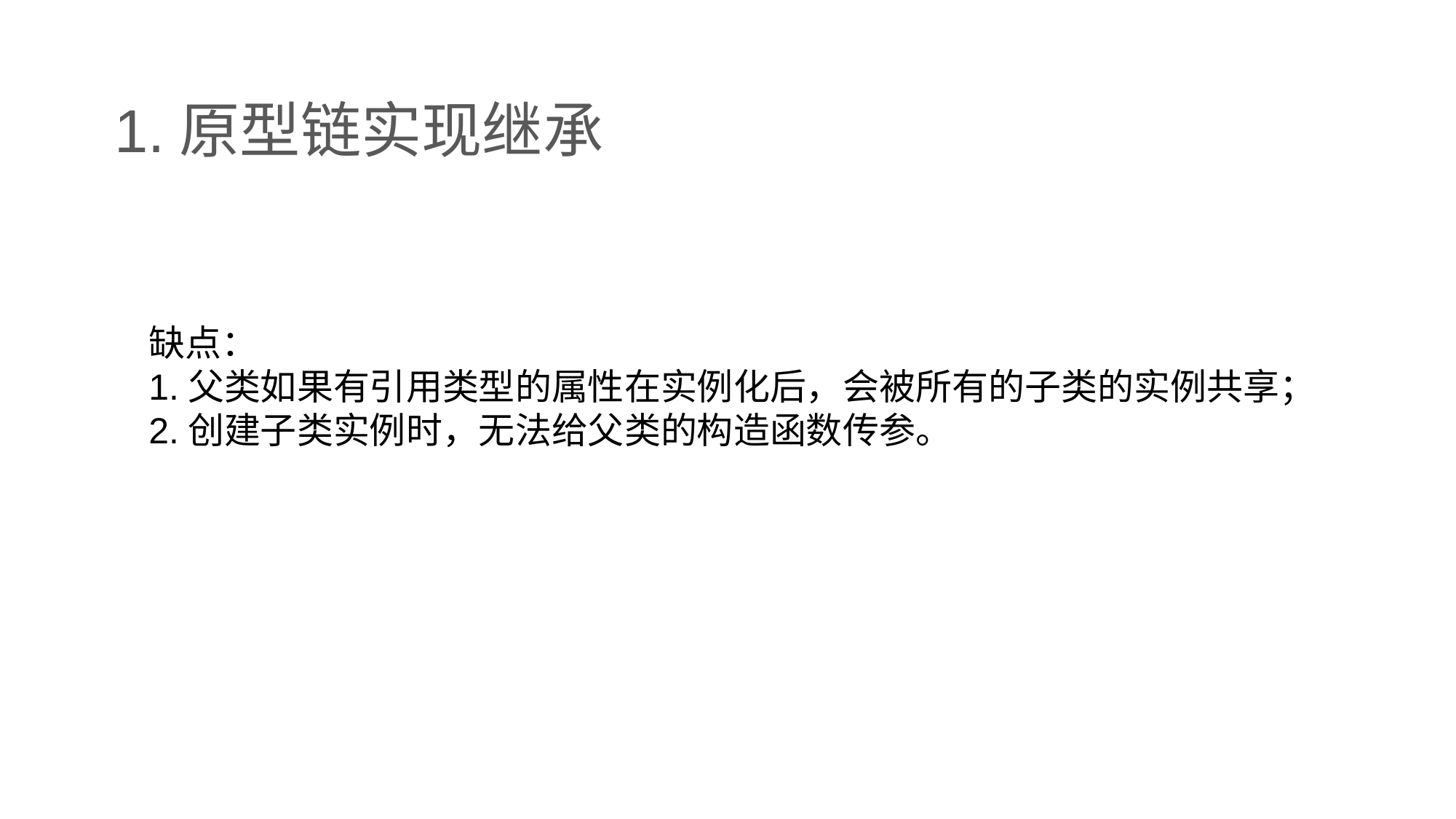

1.原型链实现继承
缺点：
1.父类如果有引用类型的属性在实例化后，会被所有的子类的实例共享；
2.创建子类实例时，无法给父类的构造函数传参。